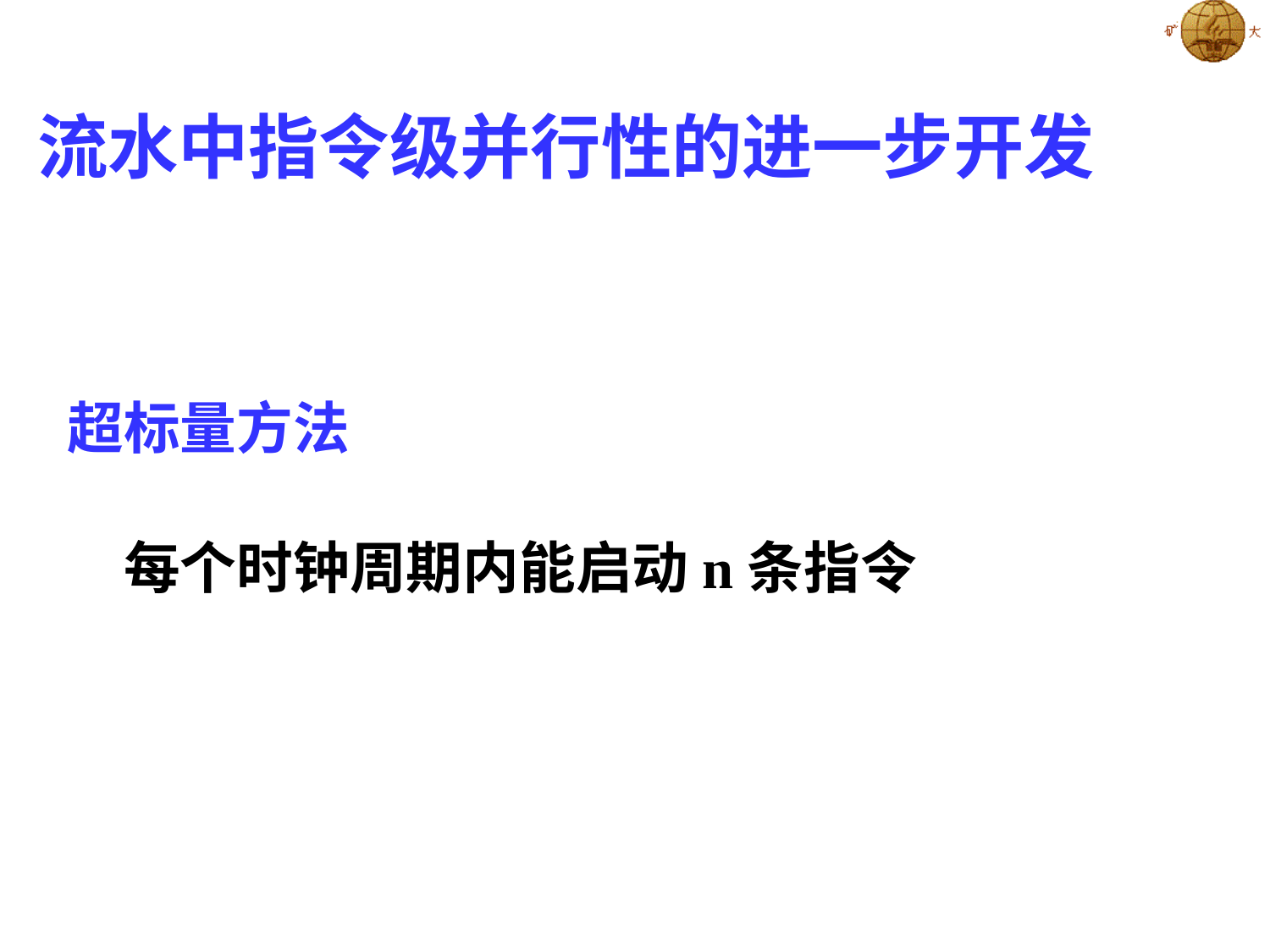

流水中指令级并行性的进一步开发
超标量方法
每个时钟周期内能启动n条指令